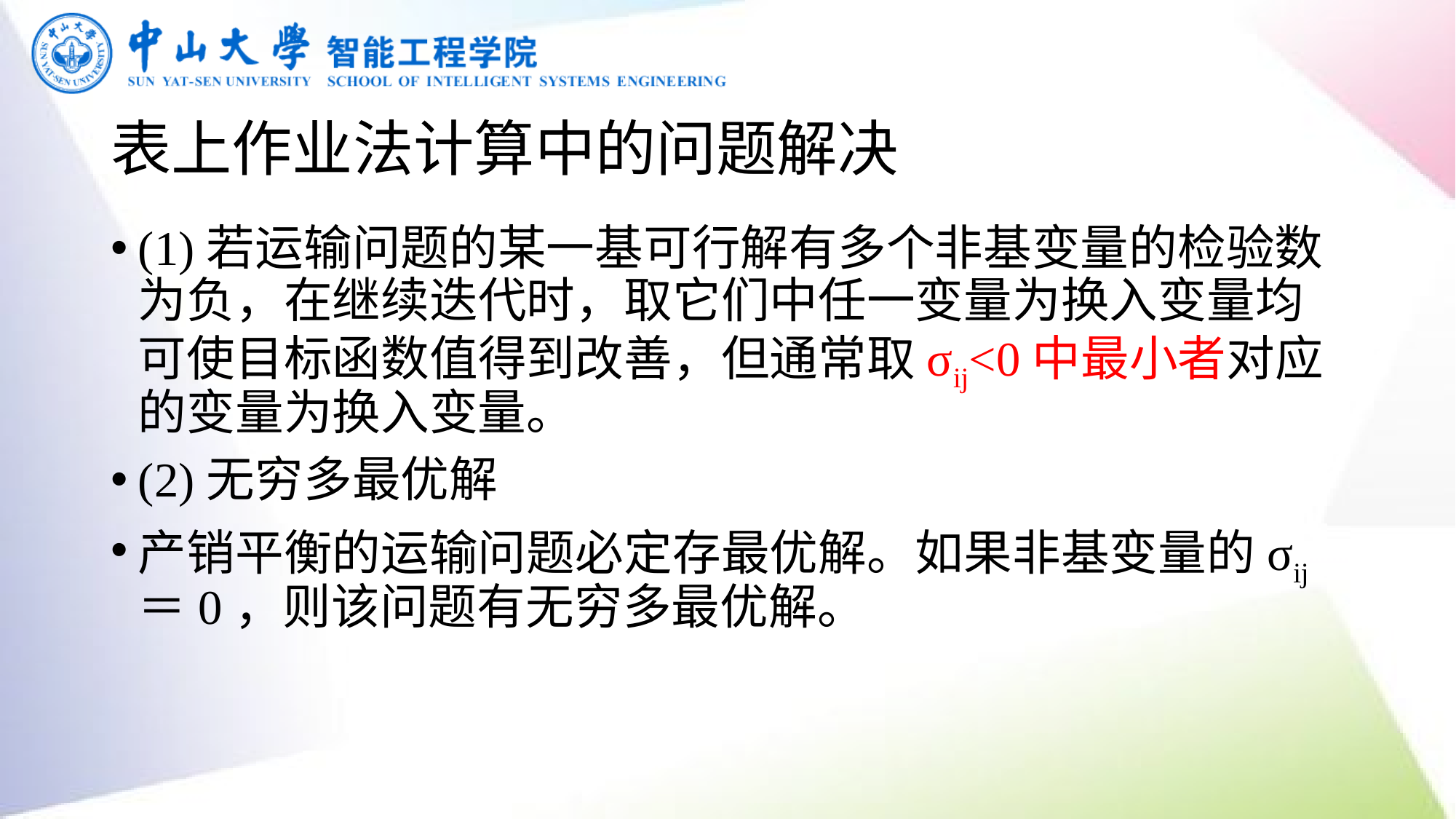

# 表上作业法计算中的问题解决
(1)若运输问题的某一基可行解有多个非基变量的检验数为负，在继续迭代时，取它们中任一变量为换入变量均可使目标函数值得到改善，但通常取σij<0中最小者对应的变量为换入变量。
(2)无穷多最优解
产销平衡的运输问题必定存最优解。如果非基变量的σij＝0，则该问题有无穷多最优解。